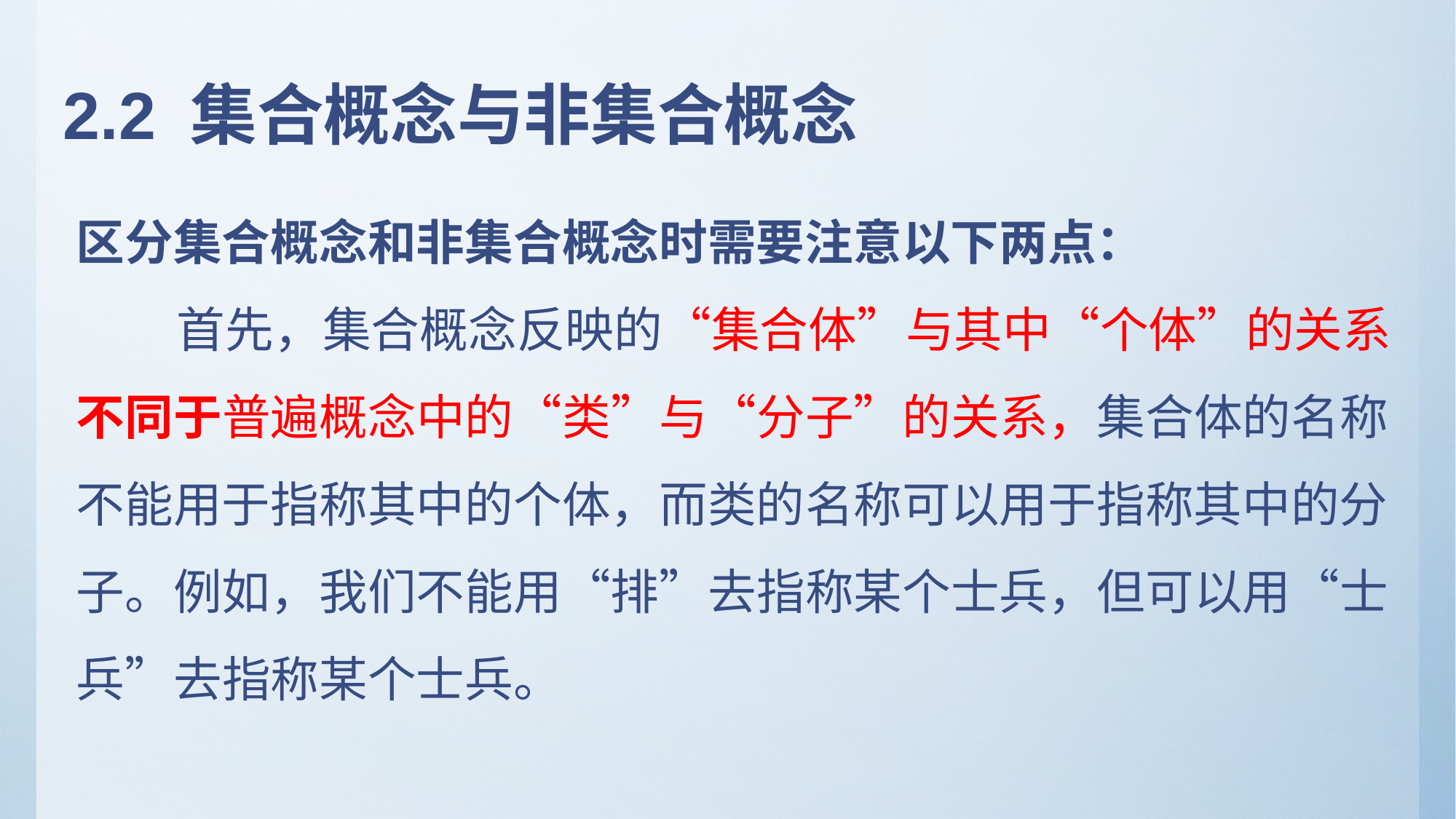

# 2.2 集合概念与非集合概念
区分集合概念和非集合概念时需要注意以下两点：
        首先，集合概念反映的“集合体”与其中“个体”的关系不同于普遍概念中的“类”与“分子”的关系，集合体的名称不能用于指称其中的个体，而类的名称可以用于指称其中的分子。例如，我们不能用“排”去指称某个士兵，但可以用“士兵”去指称某个士兵。